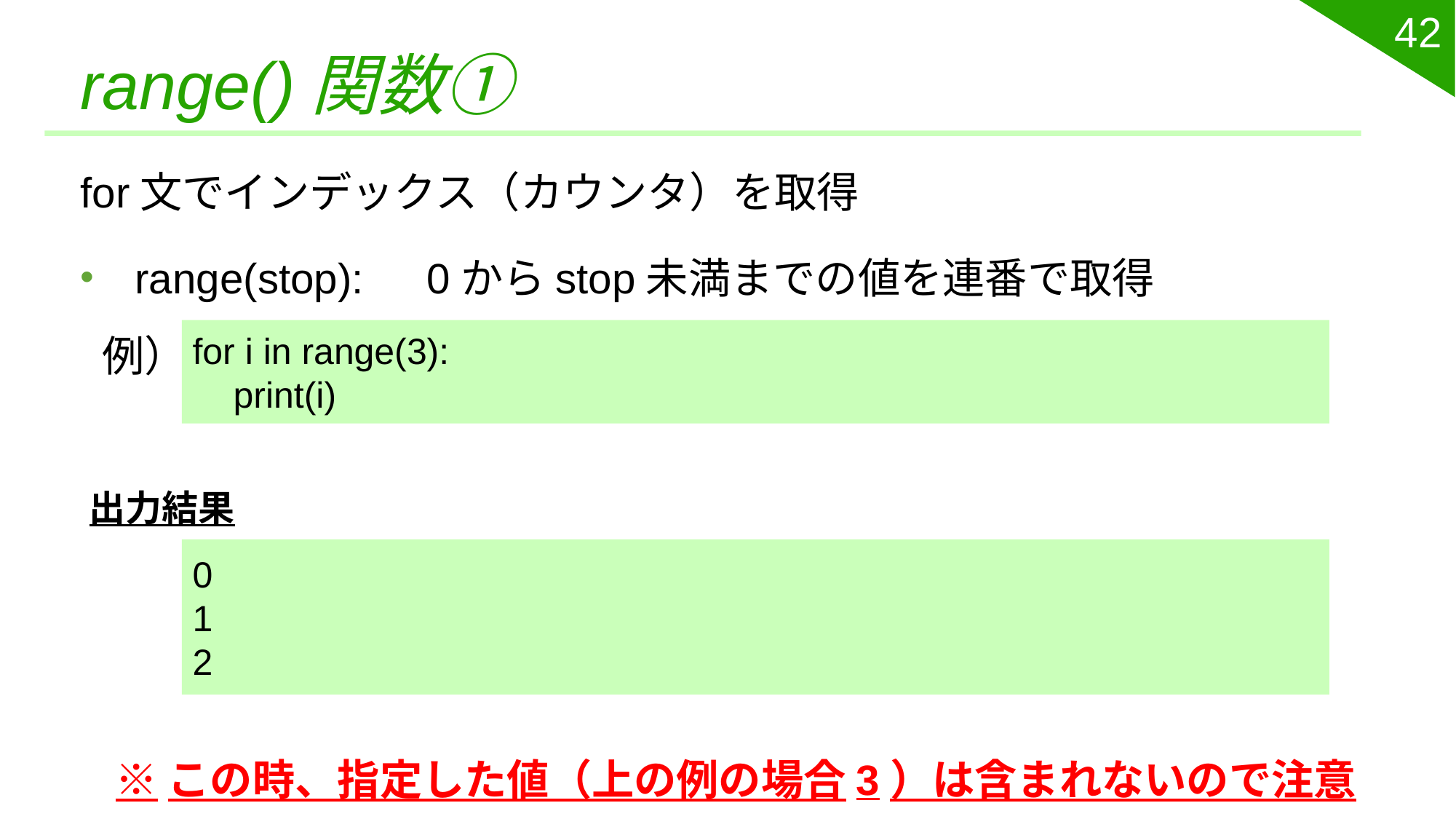

42
# range()関数①
for文でインデックス（カウンタ）を取得
range(stop):　0からstop未満までの値を連番で取得

例）
for i in range(3):
    print(i)
出力結果

0
1
2
※この時、指定した値（上の例の場合3）は含まれないので注意